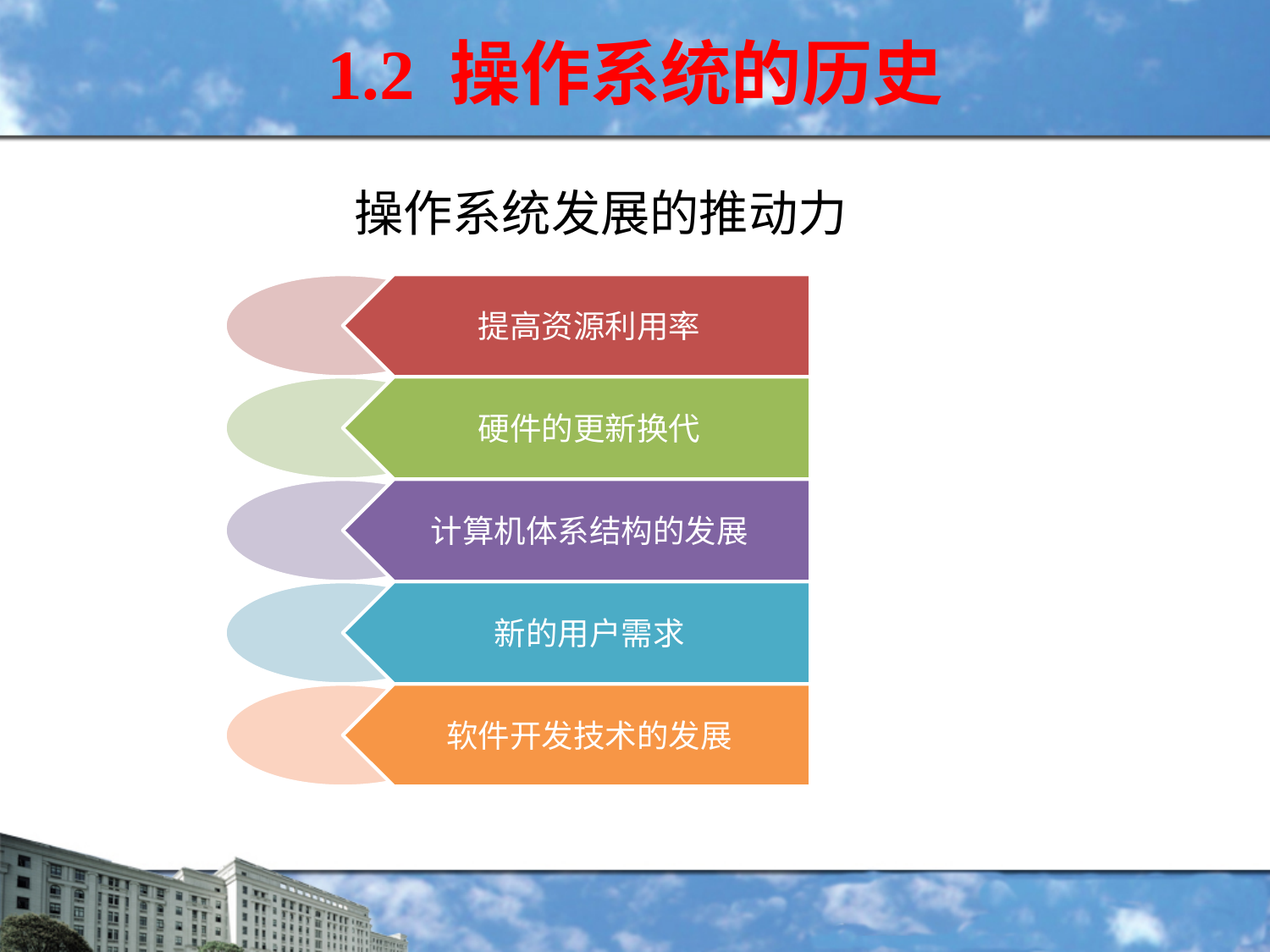

# 1.2 操作系统的历史
操作系统发展的推动力

提高资源利用率
硬件的更新换代
计算机体系结构的发展
新的用户需求
软件开发技术的发展